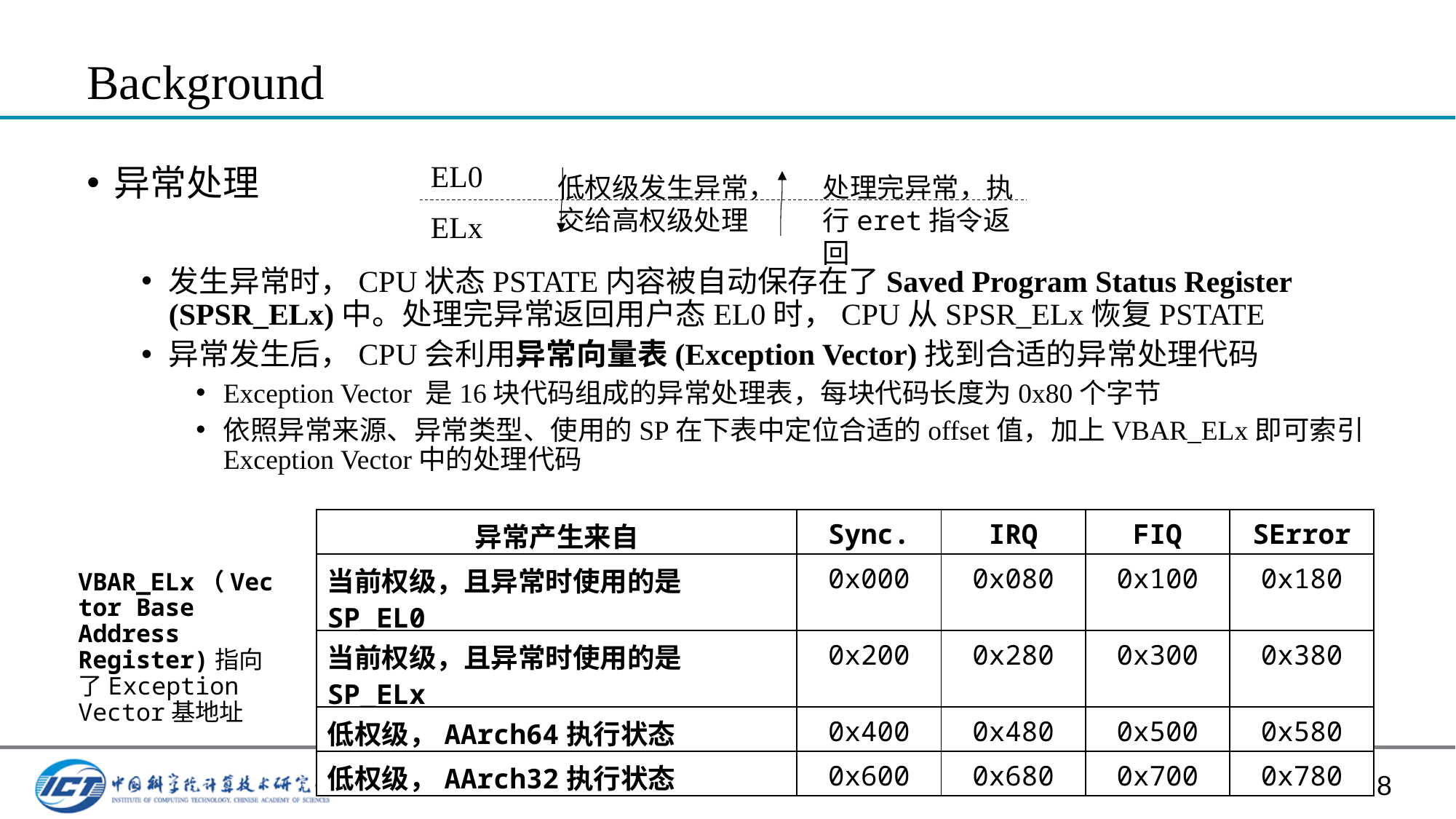

# Background
EL0
处理完异常，执行eret指令返回
低权级发生异常，交给高权级处理
ELx
异常处理

发生异常时，CPU状态PSTATE内容被自动保存在了Saved Program Status Register (SPSR_ELx)中。处理完异常返回用户态EL0时，CPU从SPSR_ELx恢复PSTATE
异常发生后，CPU会利用异常向量表(Exception Vector)找到合适的异常处理代码
Exception Vector 是16块代码组成的异常处理表，每块代码长度为0x80个字节
依照异常来源、异常类型、使用的SP在下表中定位合适的offset值，加上VBAR_ELx即可索引Exception Vector中的处理代码
| 异常产生来自 | Sync. | IRQ | FIQ | SError |
| --- | --- | --- | --- | --- |
| 当前权级，且异常时使用的是SP\_EL0 | 0x000 | 0x080 | 0x100 | 0x180 |
| 当前权级，且异常时使用的是SP\_ELx | 0x200 | 0x280 | 0x300 | 0x380 |
| 低权级，AArch64执行状态 | 0x400 | 0x480 | 0x500 | 0x580 |
| 低权级，AArch32执行状态 | 0x600 | 0x680 | 0x700 | 0x780 |
VBAR_ELx（Vector Base Address Register)指向了Exception Vector基地址
Jiali Xu <xujiali@ict.ac.cn>
8